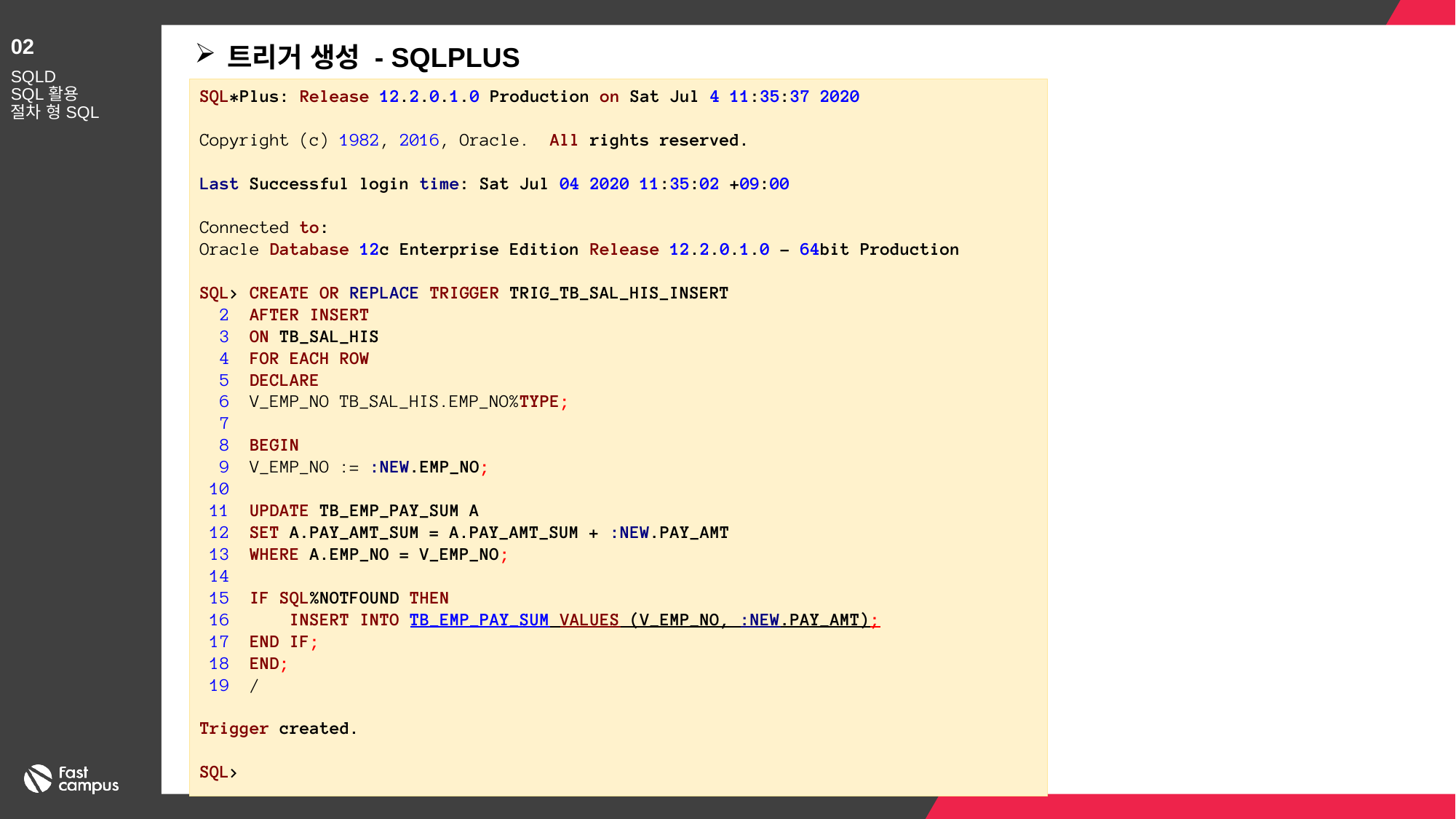

02
트리거 생성 - SQLPLUS
SQLD
SQL활용
절차 형SQL
SQL*Plus: Release 12.2.0.1.0 Production on Sat Jul 4 11:35:37 2020

Copyright (c) 1982, 2016, Oracle.  All rights reserved.

Last Successful login time: Sat Jul 04 2020 11:35:02 +09:00

Connected to:
Oracle Database 12c Enterprise Edition Release 12.2.0.1.0 - 64bit Production

SQL> CREATE OR REPLACE TRIGGER TRIG_TB_SAL_HIS_INSERT
  2  AFTER INSERT
  3  ON TB_SAL_HIS
  4  FOR EACH ROW
  5  DECLARE
  6  V_EMP_NO TB_SAL_HIS.EMP_NO%TYPE;
  7
  8  BEGIN
  9  V_EMP_NO := :NEW.EMP_NO;
 10
 11  UPDATE TB_EMP_PAY_SUM A
 12  SET A.PAY_AMT_SUM = A.PAY_AMT_SUM + :NEW.PAY_AMT
 13  WHERE A.EMP_NO = V_EMP_NO;
 14
 15  IF SQL%NOTFOUND THEN
 16      INSERT INTO TB_EMP_PAY_SUM VALUES (V_EMP_NO, :NEW.PAY_AMT);
 17  END IF;
 18  END;
 19  /

Trigger created.

SQL>